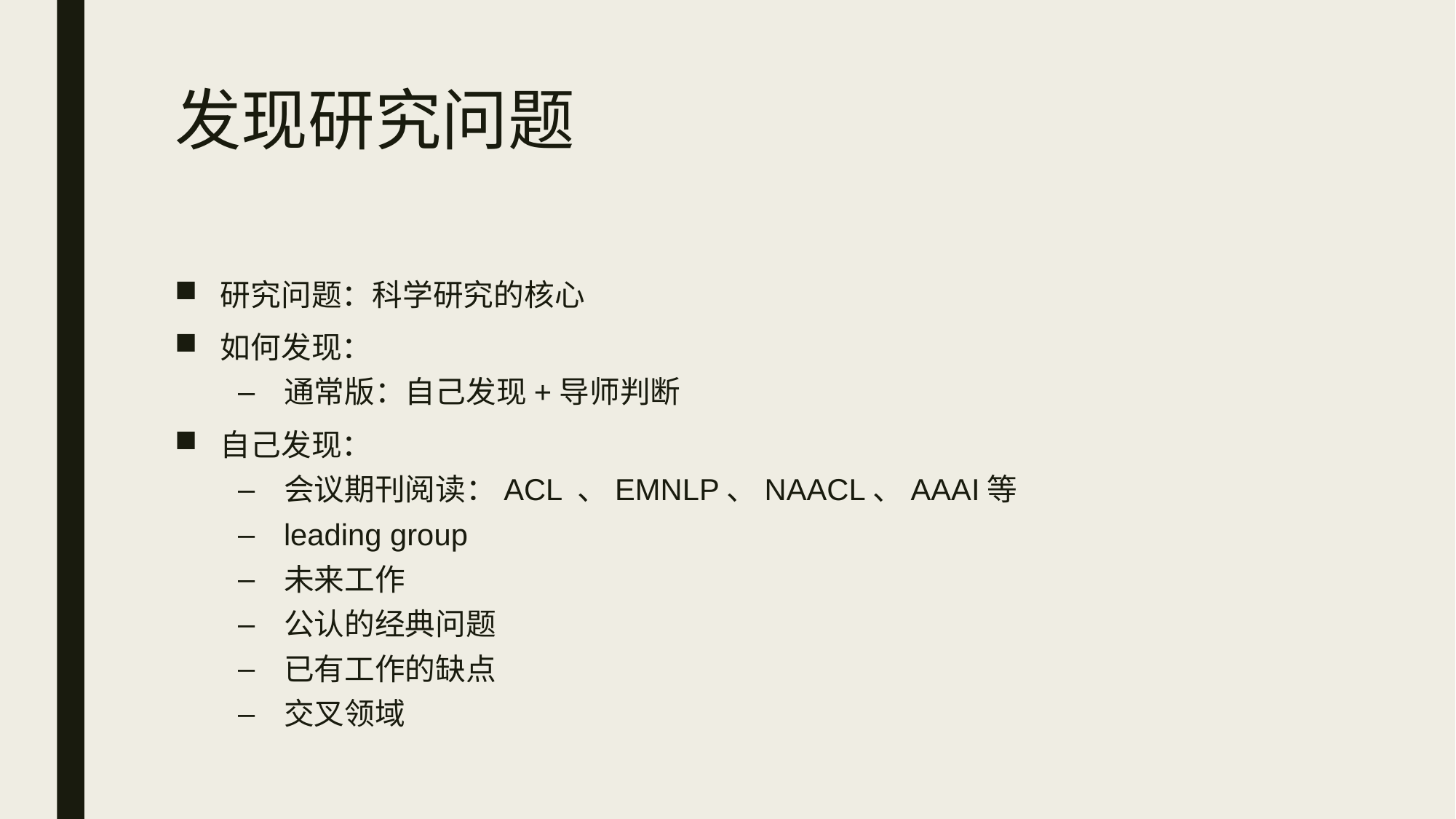

# 发现研究问题
研究问题：科学研究的核心
如何发现：
通常版：自己发现+导师判断
自己发现：
会议期刊阅读：ACL 、EMNLP、NAACL、AAAI等
leading group
未来工作
公认的经典问题
已有工作的缺点
交叉领域